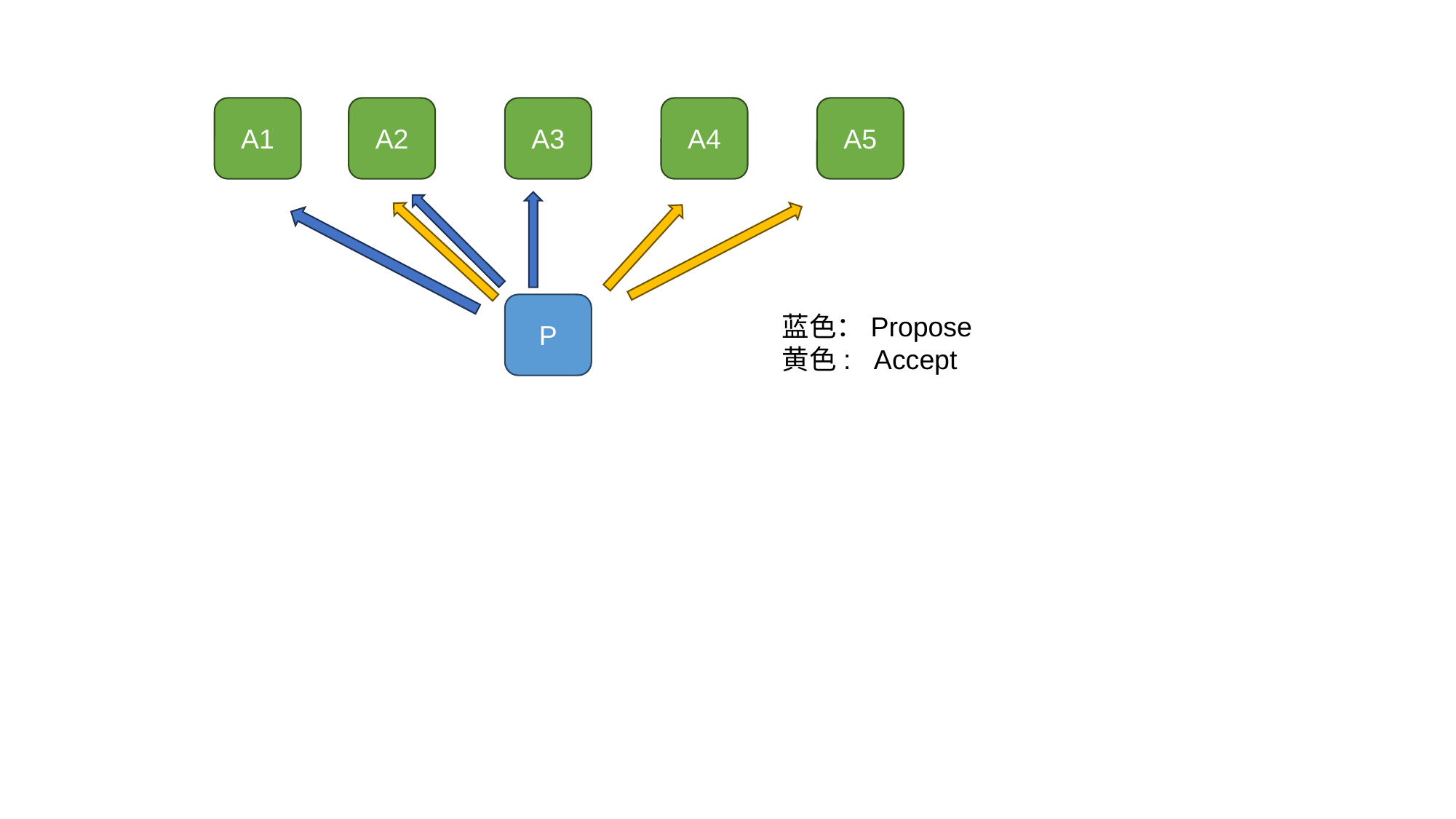

A5
A4
A3
A2
A1

P
蓝色：Propose
黄色:   Accept